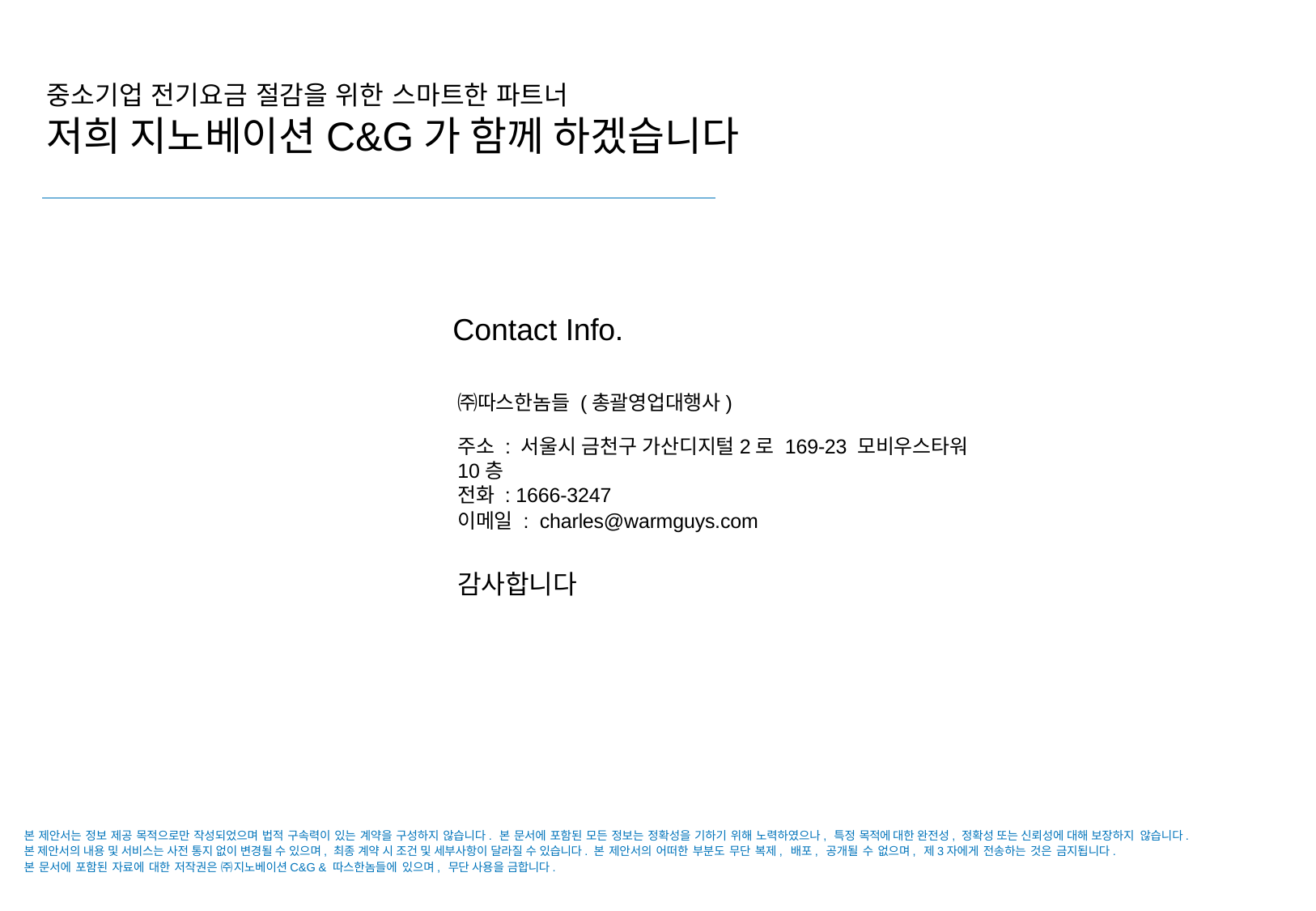

중소기업 전기요금 절감을 위한 스마트한 파트너
# 저희 지노베이션C&G가 함께 하겠습니다

Contact Info.
㈜따스한놈들 (총괄영업대행사)
주소 : 서울시 금천구 가산디지털2로 169-23 모비우스타워 10층
전화 : 1666-3247
이메일 :  charles@warmguys.com
감사합니다
본 제안서는 정보 제공 목적으로만 작성되었으며 법적 구속력이 있는 계약을 구성하지 않습니다. 본 문서에 포함된 모든 정보는 정확성을 기하기 위해 노력하였으나, 특정 목적에 대한 완전성, 정확성 또는 신뢰성에 대해 보장하지  않습니다.
본 제안서의 내용 및 서비스는 사전 통지 없이 변경될 수 있으며, 최종 계약 시 조건 및 세부사항이 달라질 수 있습니다. 본 제안서의 어떠한 부분도 무단 복제, 배포, 공개될 수 없으며, 제3자에게 전송하는 것은 금지됩니다.
본 문서에 포함된 자료에 대한 저작권은 ㈜지노베이션C&G & 따스한놈들에 있으며, 무단 사용을 금합니다.